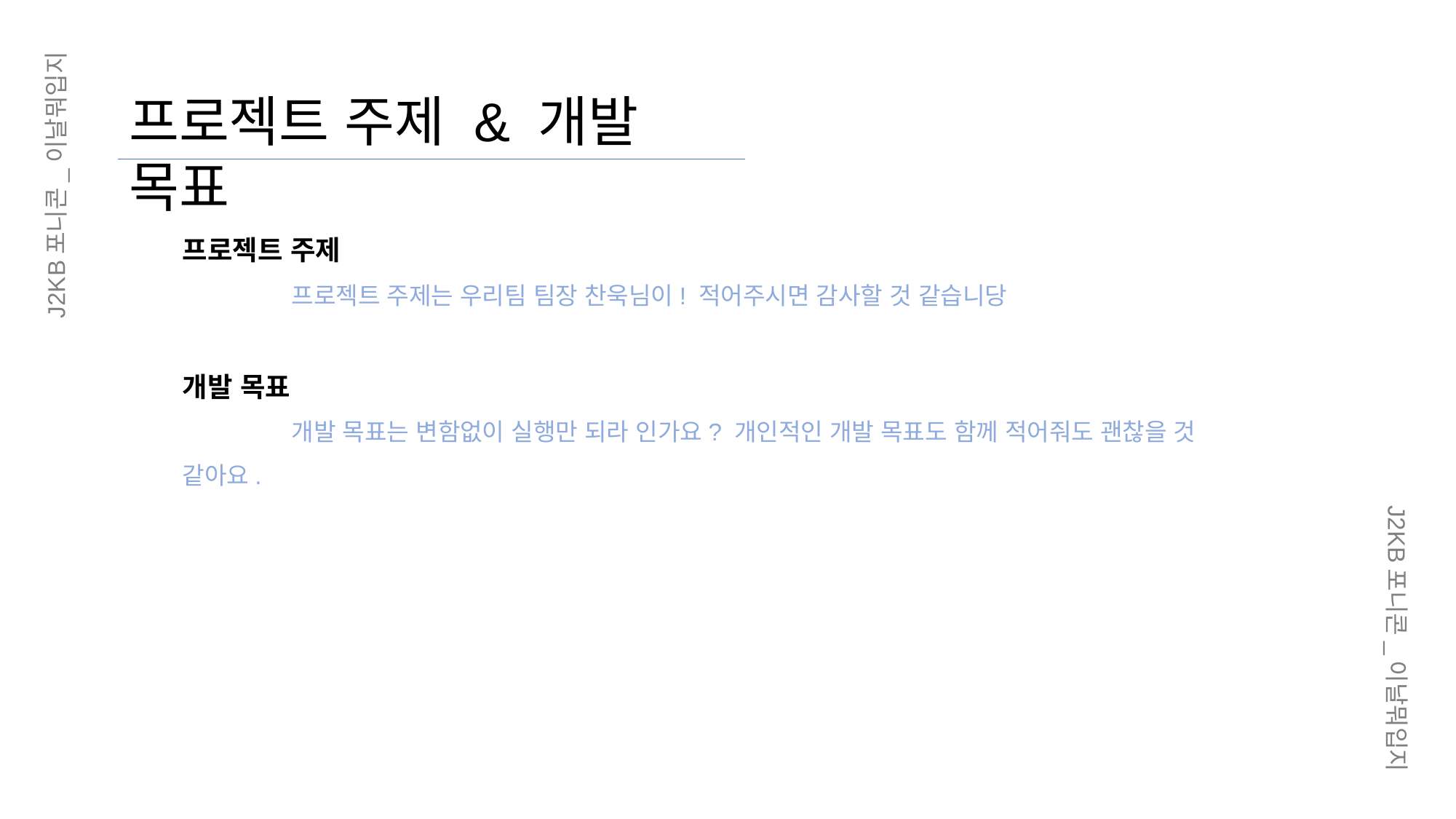

프로젝트 주제 & 개발 목표
J2KB포니콘_이날뭐입지
프로젝트 주제
	프로젝트 주제는 우리팀 팀장 찬욱님이! 적어주시면 감사할 것 같습니당

개발 목표
	개발 목표는 변함없이 실행만 되라 인가요? 개인적인 개발 목표도 함께 적어줘도 괜찮을 것 같아요.
J2KB포니콘_이날뭐입지